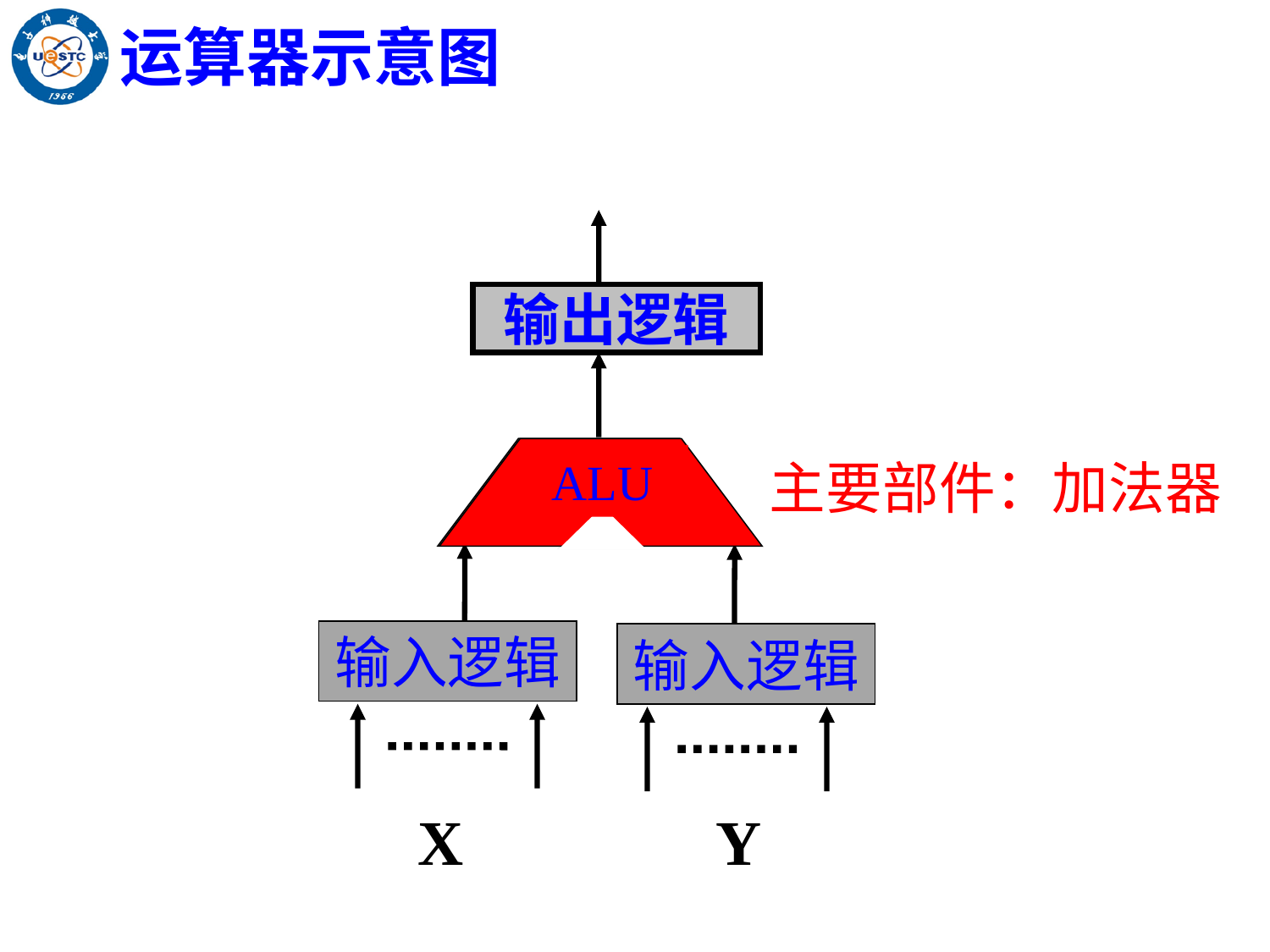

运算器示意图

输出逻辑

ALU

ALU

主要部件：加法器

输入逻辑
输入逻辑

X
Y